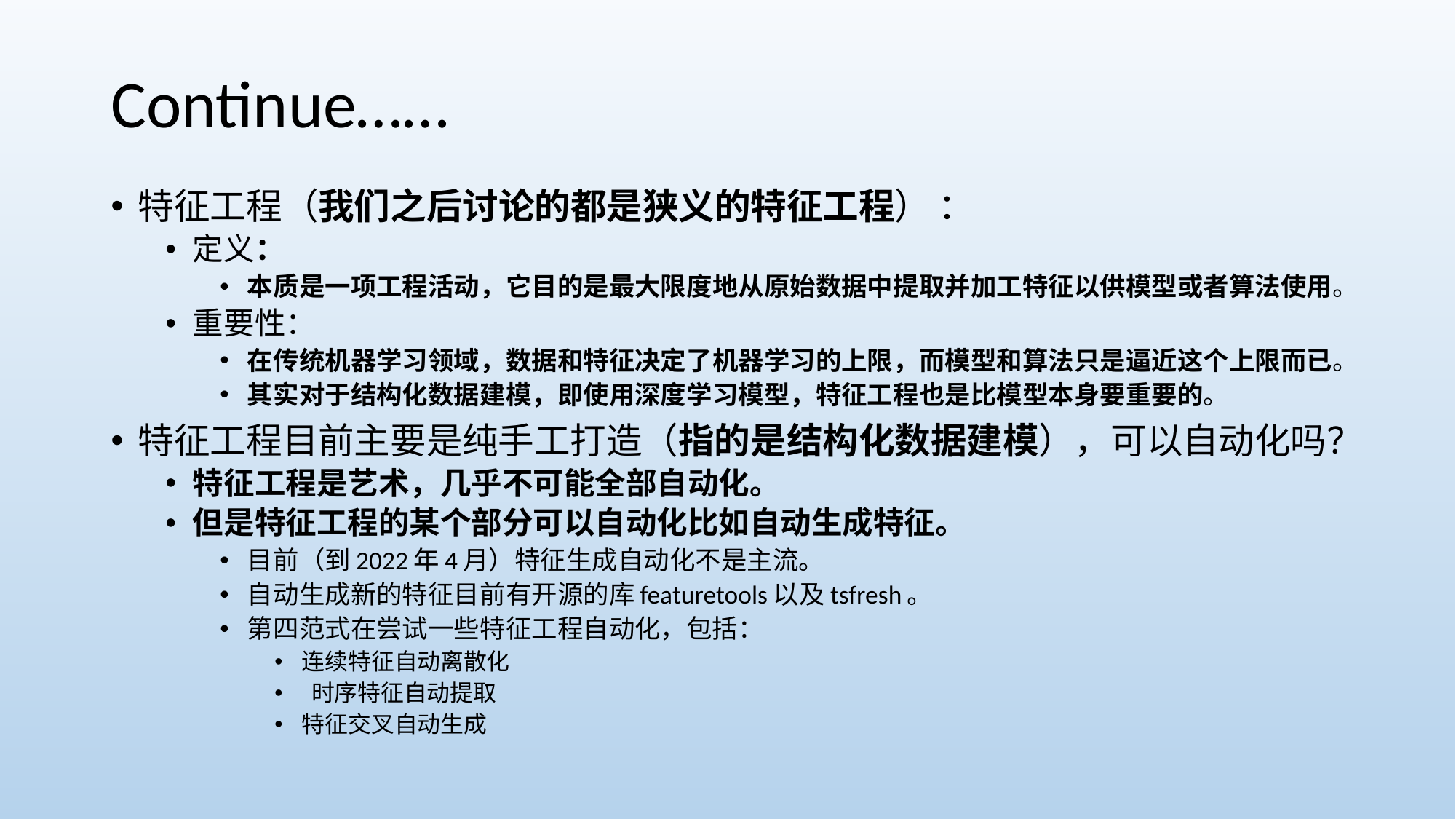

# Continue……
特征工程（我们之后讨论的都是狭义的特征工程） ：
定义：
本质是一项工程活动，它目的是最大限度地从原始数据中提取并加工特征以供模型或者算法使用。
重要性：
在传统机器学习领域，数据和特征决定了机器学习的上限，而模型和算法只是逼近这个上限而已。
其实对于结构化数据建模，即使用深度学习模型，特征工程也是比模型本身要重要的。
特征工程目前主要是纯手工打造（指的是结构化数据建模），可以自动化吗？
特征工程是艺术，几乎不可能全部自动化。
但是特征工程的某个部分可以自动化比如自动生成特征。
目前（到2022年4月）特征生成自动化不是主流。
自动生成新的特征目前有开源的库featuretools以及tsfresh。
第四范式在尝试一些特征工程自动化，包括：
连续特征自动离散化
 时序特征自动提取
特征交叉自动生成